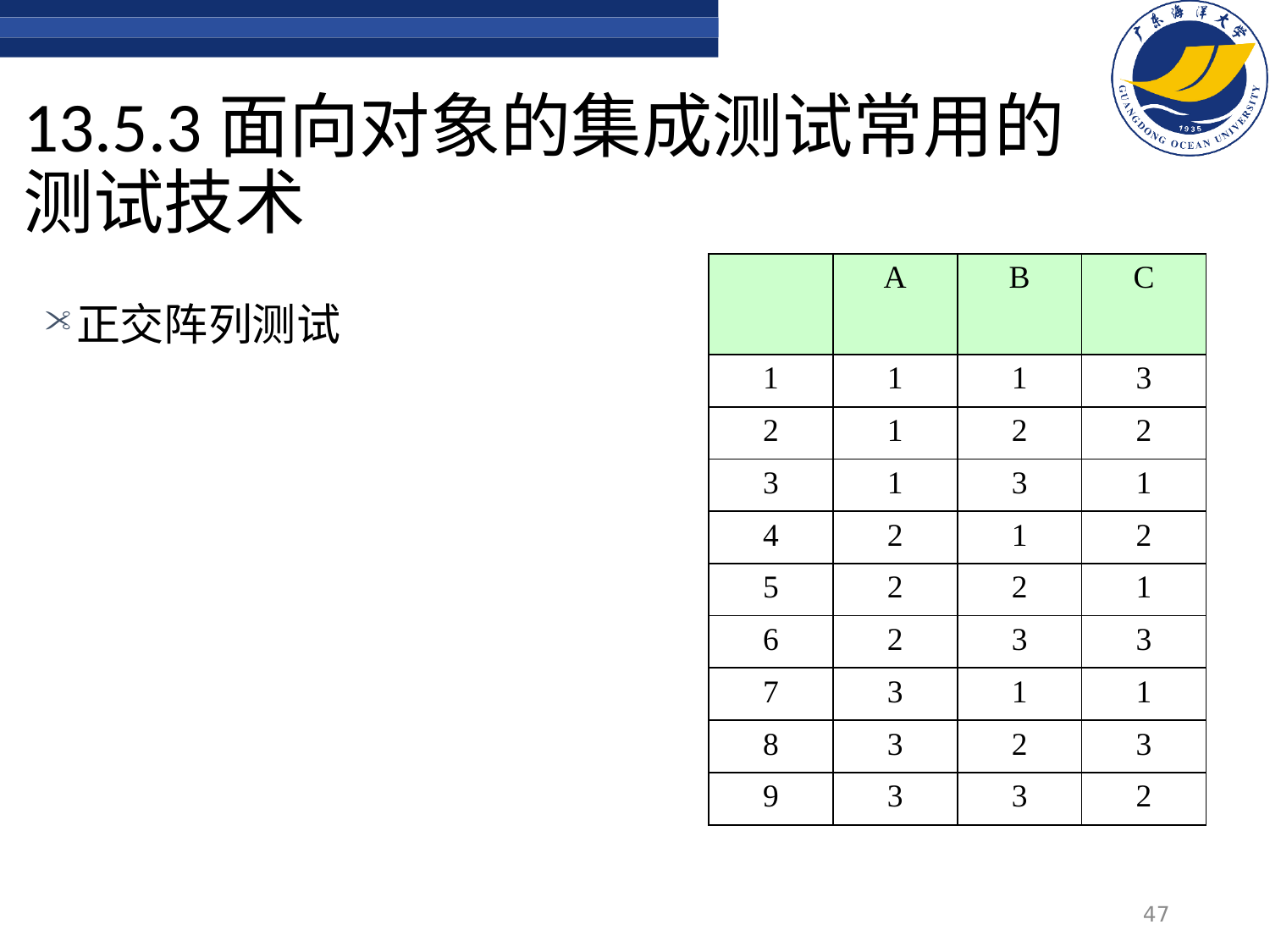

# 13.5.3面向对象的集成测试常用的测试技术
|  | A | B | C |
| --- | --- | --- | --- |
| 1 | 1 | 1 | 3 |
| 2 | 1 | 2 | 2 |
| 3 | 1 | 3 | 1 |
| 4 | 2 | 1 | 2 |
| 5 | 2 | 2 | 1 |
| 6 | 2 | 3 | 3 |
| 7 | 3 | 1 | 1 |
| 8 | 3 | 2 | 3 |
| 9 | 3 | 3 | 2 |
正交阵列测试
47